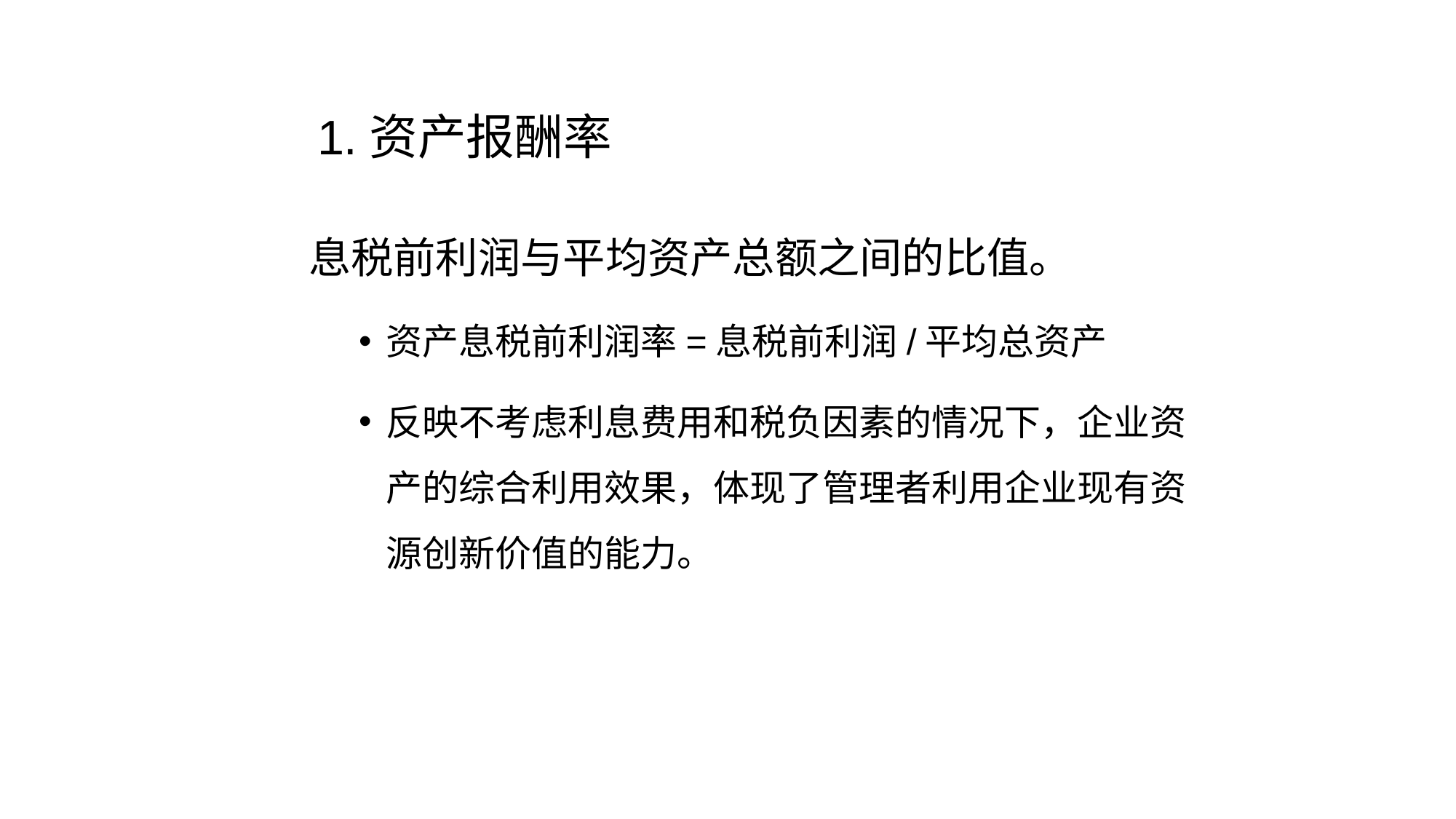

# 1.资产报酬率
息税前利润与平均资产总额之间的比值。
资产息税前利润率=息税前利润/平均总资产
反映不考虑利息费用和税负因素的情况下，企业资产的综合利用效果，体现了管理者利用企业现有资源创新价值的能力。